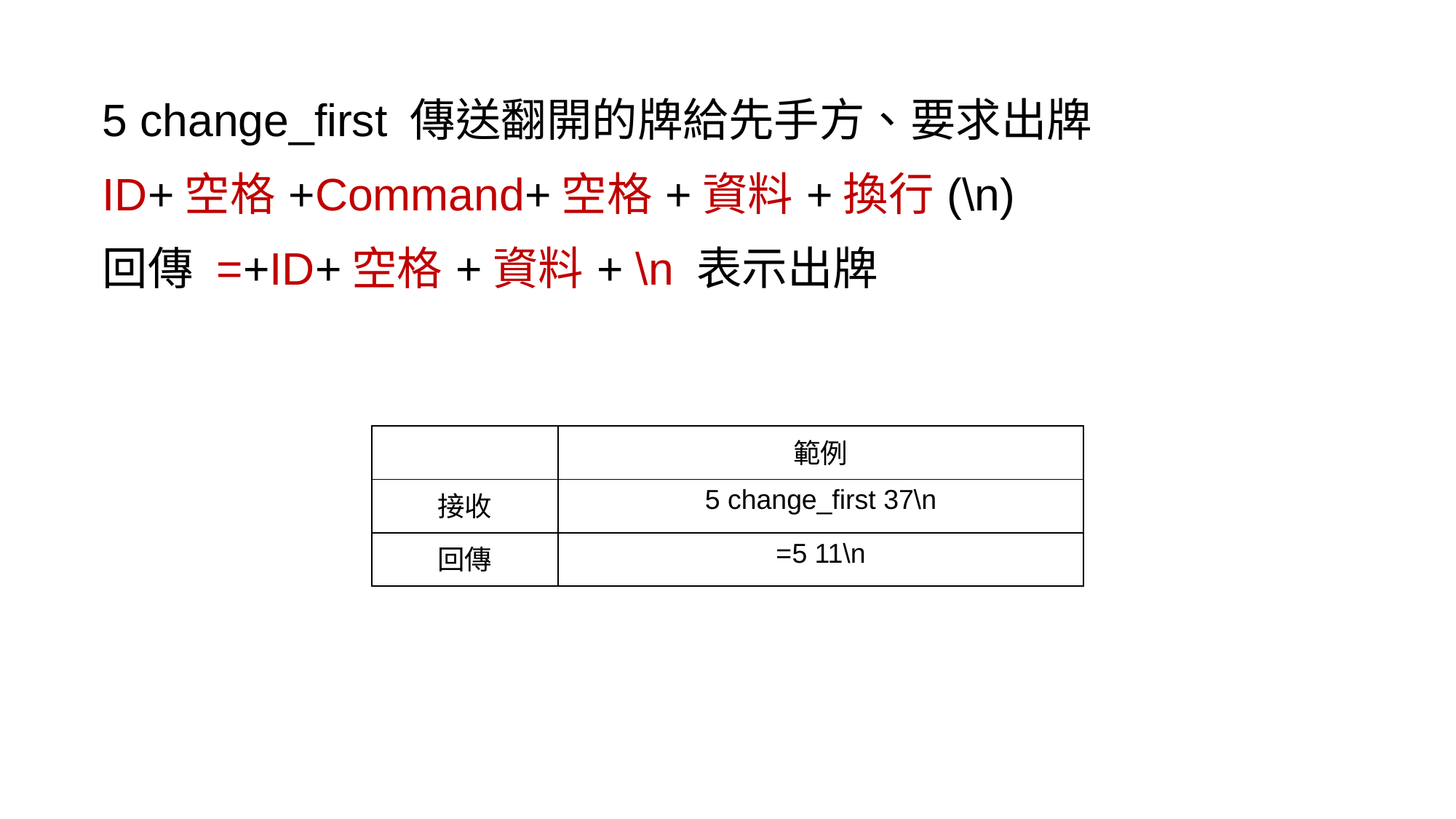

5 change_first 傳送翻開的牌給先手方、要求出牌
ID+空格+Command+空格+資料+換行(\n)
回傳 =+ID+空格+資料+ \n 表示出牌
|  | 範例 |
| --- | --- |
| 接收 | 5 change\_first 37\n |
| 回傳 | =5 11\n |